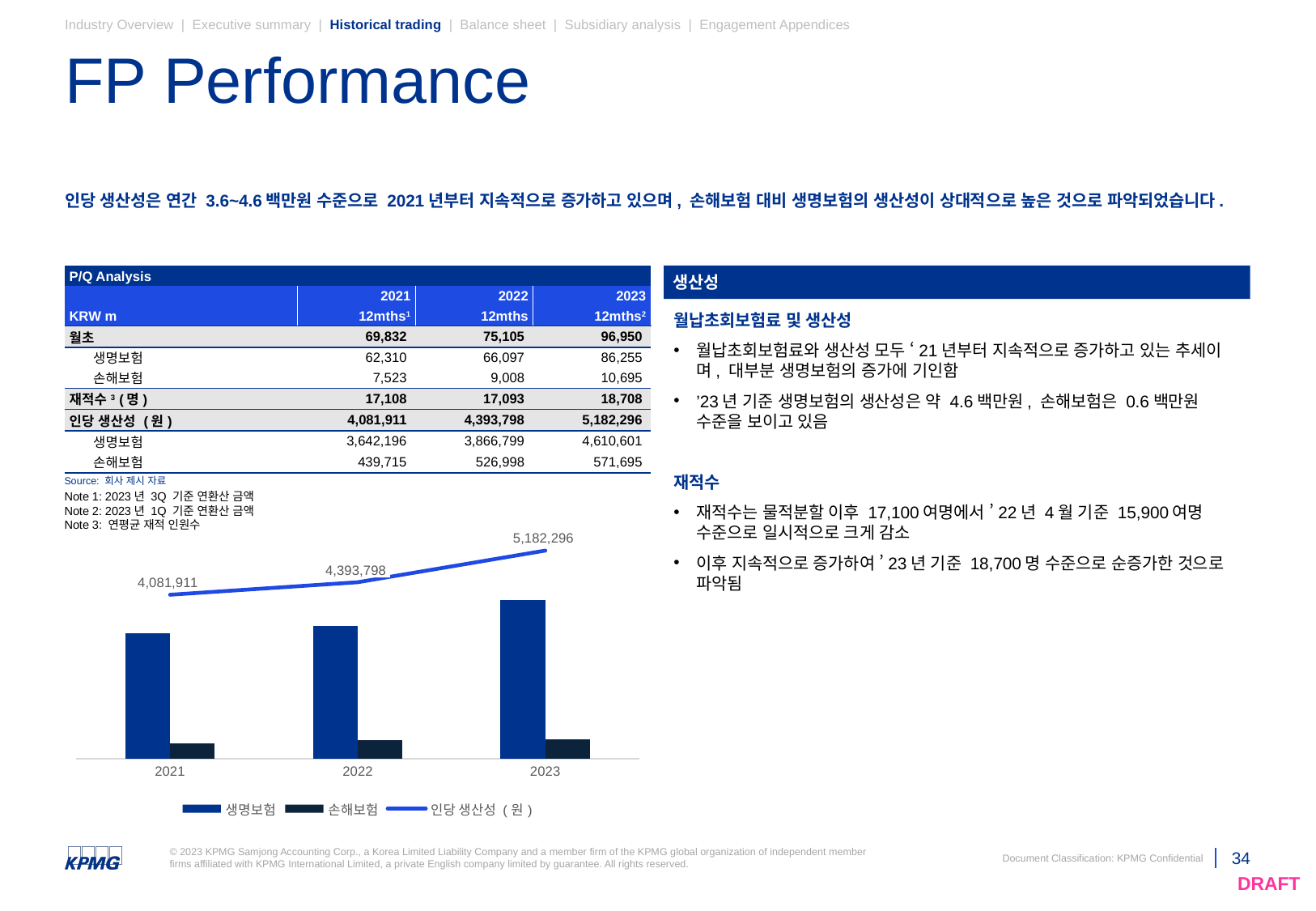

Industry Overview  |  Executive summary  |  Historical trading  |  Balance sheet  |  Subsidiary analysis  |  Engagement Appendices
# FP Performance
인당 생산성은 연간 3.6~4.6백만원 수준으로 2021년부터 지속적으로 증가하고 있으며, 손해보험 대비 생명보험의 생산성이 상대적으로 높은 것으로 파악되었습니다.
| P/Q Analysis |  |  |  |  |
| --- | --- | --- | --- | --- |
|  |  | 2021 | 2022 | 2023 |
| KRW m |  | 12mths1 | 12mths | 12mths2 |
| 월초 |  | 69,832 | 75,105 | 96,950 |
|  | 생명보험 | 62,310 | 66,097 | 86,255 |
|  | 손해보험 | 7,523 | 9,008 | 10,695 |
| 재적수3 (명) |  | 17,108 | 17,093 | 18,708 |
| 인당 생산성 (원) |  | 4,081,911 | 4,393,798 | 5,182,296 |
|  | 생명보험 | 3,642,196 | 3,866,799 | 4,610,601 |
|  | 손해보험 | 439,715 | 526,998 | 571,695 |
생산성
월납초회보험료 및 생산성
월납초회보험료와 생산성 모두 ‘21년부터 지속적으로 증가하고 있는 추세이며, 대부분 생명보험의 증가에 기인함
’23년 기준 생명보험의 생산성은 약 4.6백만원, 손해보험은 0.6백만원 수준을 보이고 있음

재적수
재적수는 물적분할 이후 17,100여명에서 ’22년 4월 기준 15,900여명 수준으로 일시적으로 크게 감소
이후 지속적으로 증가하여 ’23년 기준 18,700명 수준으로 순증가한 것으로 파악됨
Source: 회사 제시 자료
Note 1: 2023년 3Q 기준 연환산 금액
Note 2: 2023년 1Q 기준 연환산 금액
Note 3: 연평균 재적 인원수

### Chart

| Category | 생명보험 | 손해보험 | 인당 생산성 (원) |
|---|---|---|---|
| 2021 | 3642195.7665519253 | 439715.2115866727 | 4081910.978138599 |
| 2022 | 3866799.456067394 | 526998.3737403777 | 4393797.829807771 |
| 2023 | 4610600.582210819 | 571695.2103912765 | 5182295.792602095 |